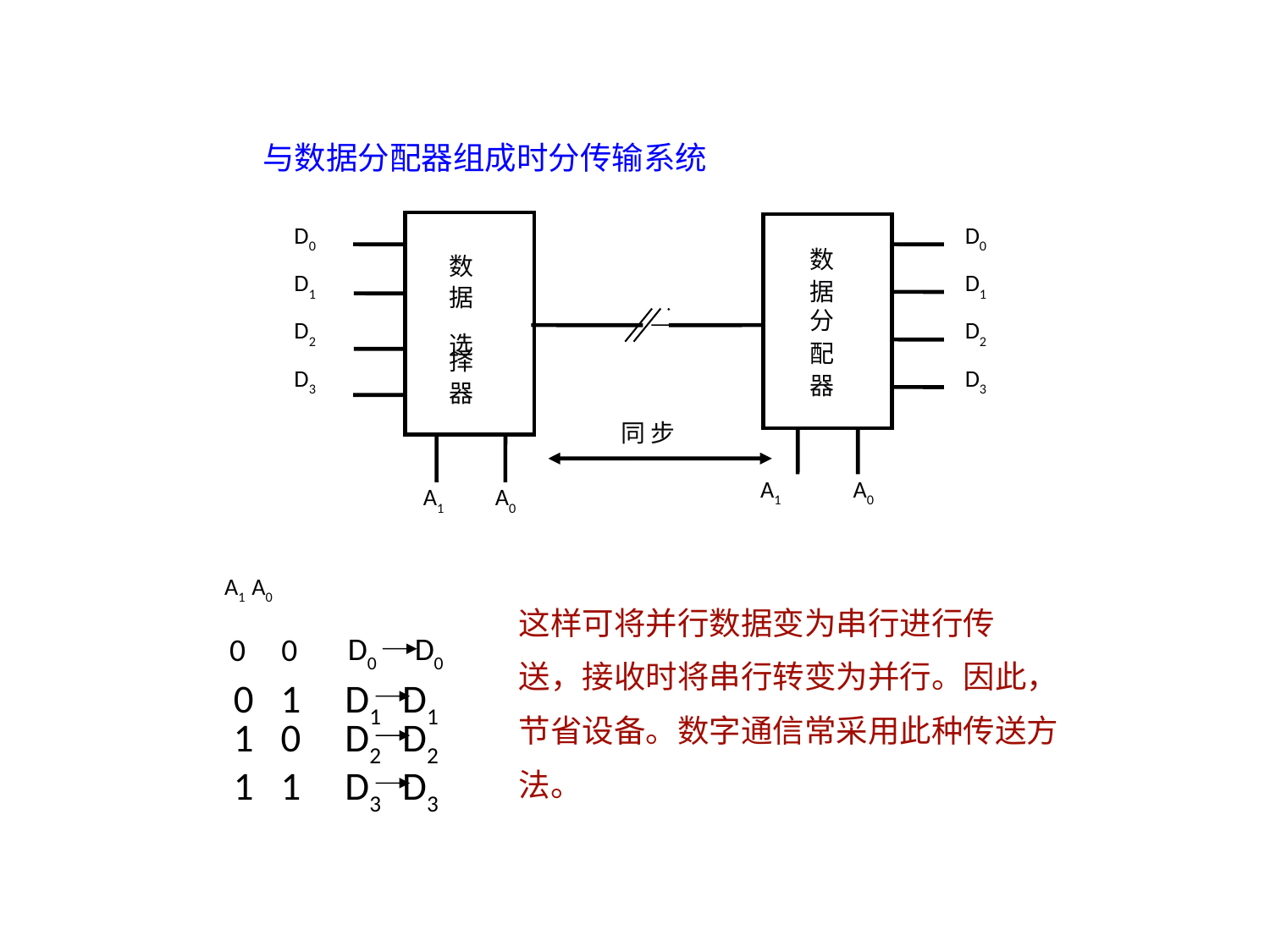

与数据分配器组成时分传输系统
数

D0

D0
数
据

据
D1
D1
分

选
配
D2

D2
择

器

器

D3
D3
同 步

A1
A0
A1
 A0
A1  A0
这样可将并行数据变为串行进行传
送，接收时将串行转变为并行。因此，
节省设备。数字通信常采用此种传送方
法。
D0         D0
0     0

0   1
D1    D1

1   0
D2    D2

1   1
D3    D3